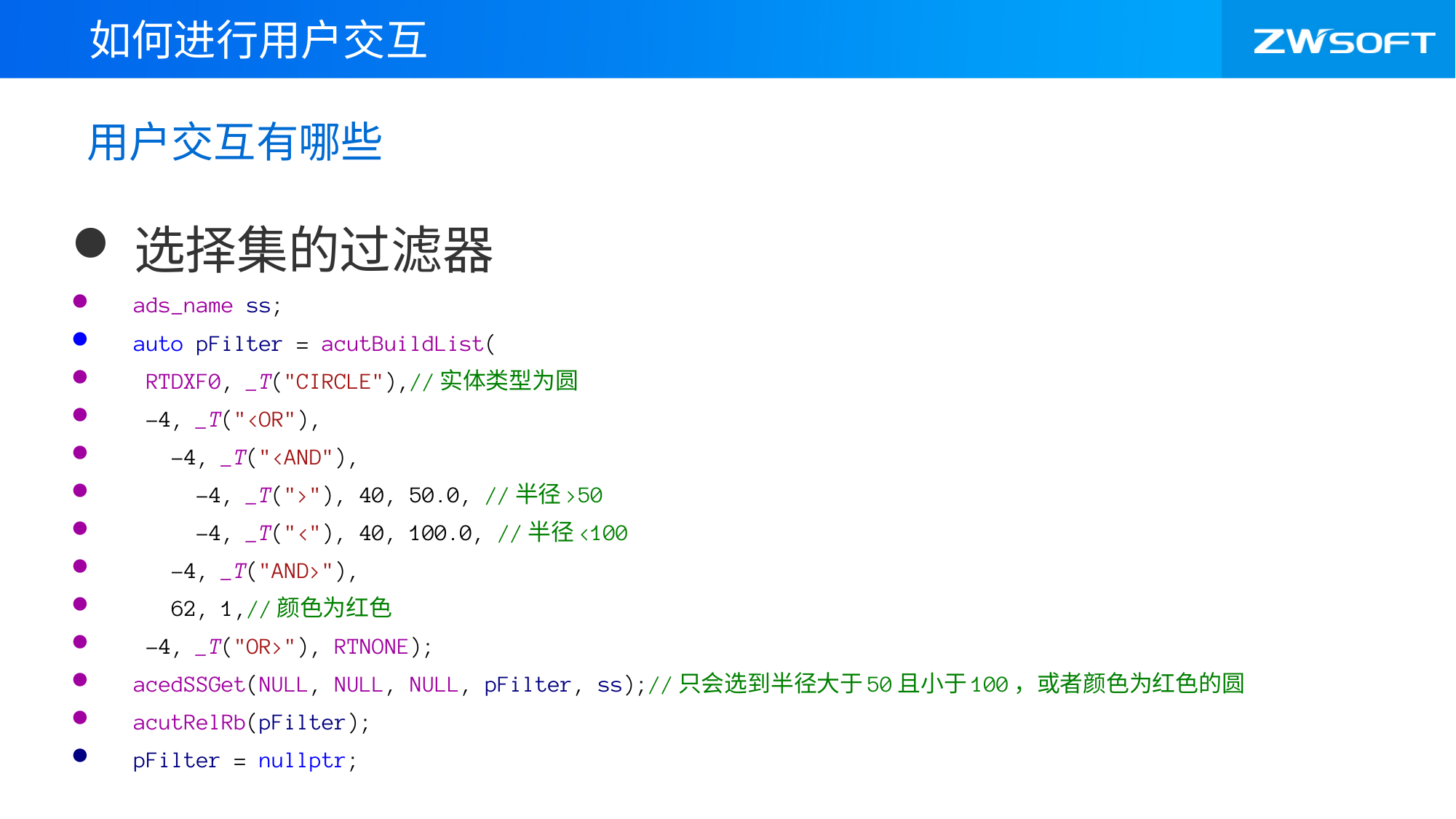

如何进行用户交互
# 用户交互有哪些
选择集的过滤器
ads_name ss;
auto pFilter = acutBuildList(
 RTDXF0, _T("CIRCLE"),//实体类型为圆
 -4, _T("<OR"),
   -4, _T("<AND"),
     -4, _T(">"), 40, 50.0, //半径>50
     -4, _T("<"), 40, 100.0, //半径<100
   -4, _T("AND>"),
   62, 1,//颜色为红色
 -4, _T("OR>"), RTNONE);
acedSSGet(NULL, NULL, NULL, pFilter, ss);//只会选到半径大于50且小于100，或者颜色为红色的圆
acutRelRb(pFilter);
pFilter = nullptr;